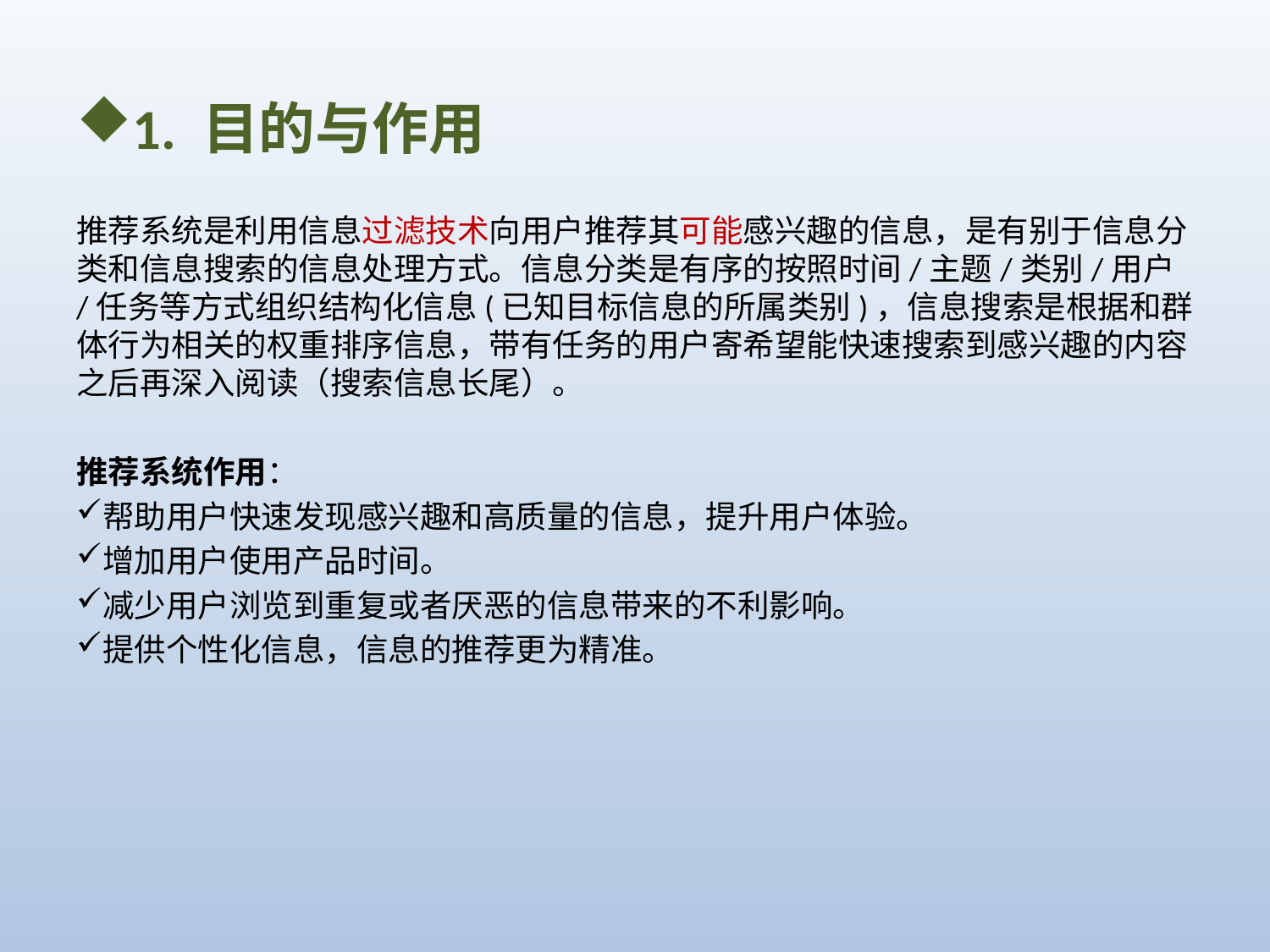

1. 目的与作用

推荐系统是利用信息过滤技术向用户推荐其可能感兴趣的信息，是有别于信息分类和信息搜索的信息处理方式。信息分类是有序的按照时间/主题/类别/用户/任务等方式组织结构化信息(已知目标信息的所属类别)，信息搜索是根据和群体行为相关的权重排序信息，带有任务的用户寄希望能快速搜索到感兴趣的内容之后再深入阅读（搜索信息长尾）。

推荐系统作用：
帮助用户快速发现感兴趣和高质量的信息，提升用户体验。
增加用户使用产品时间。
减少用户浏览到重复或者厌恶的信息带来的不利影响。
提供个性化信息，信息的推荐更为精准。